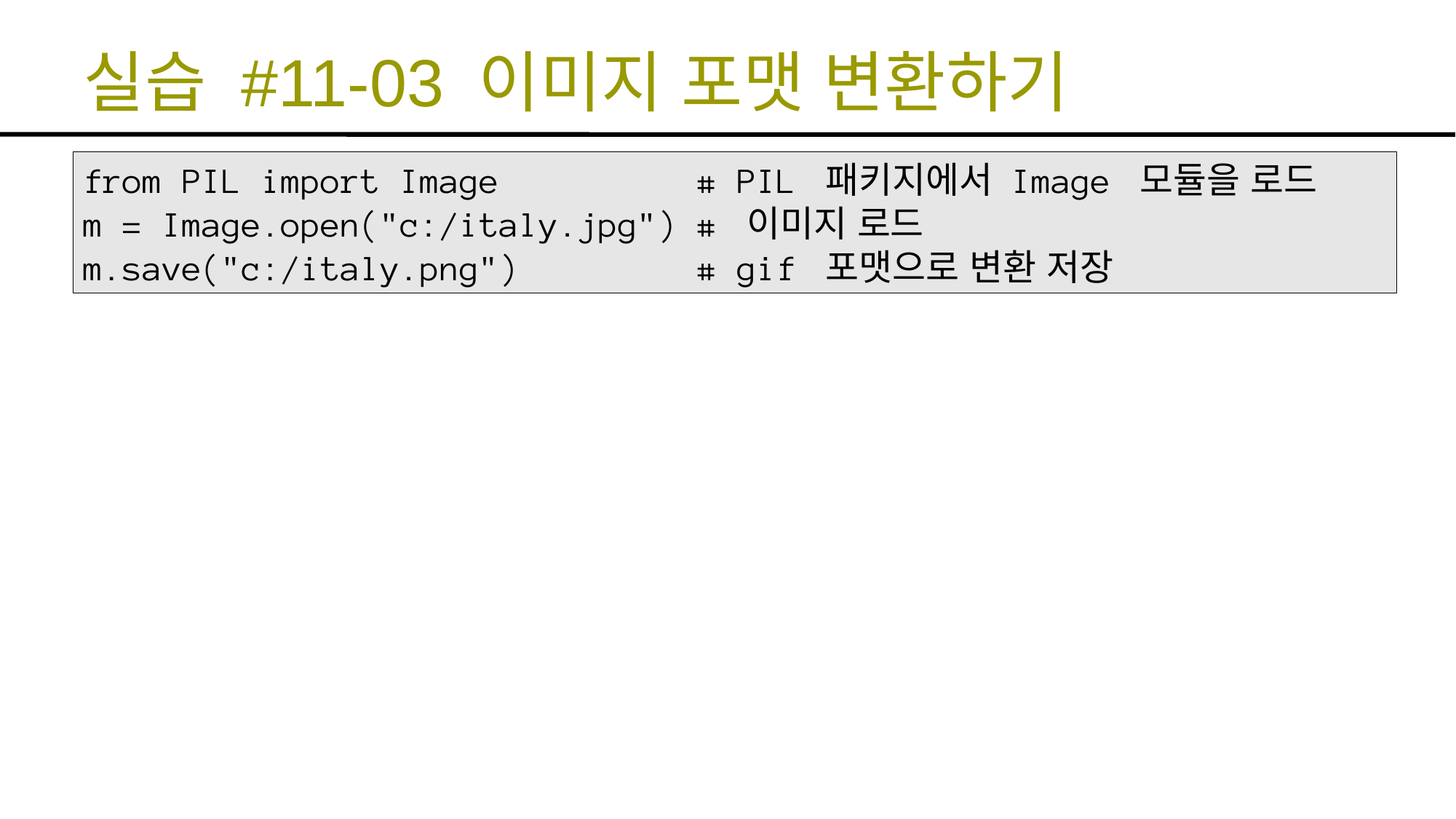

# 실습 #11-03 이미지 포맷 변환하기

from PIL import Image          # PIL 패키지에서 Image 모듈을 로드
m = Image.open("c:/italy.jpg") # 이미지 로드
m.save("c:/italy.png")         # gif 포맷으로 변환 저장